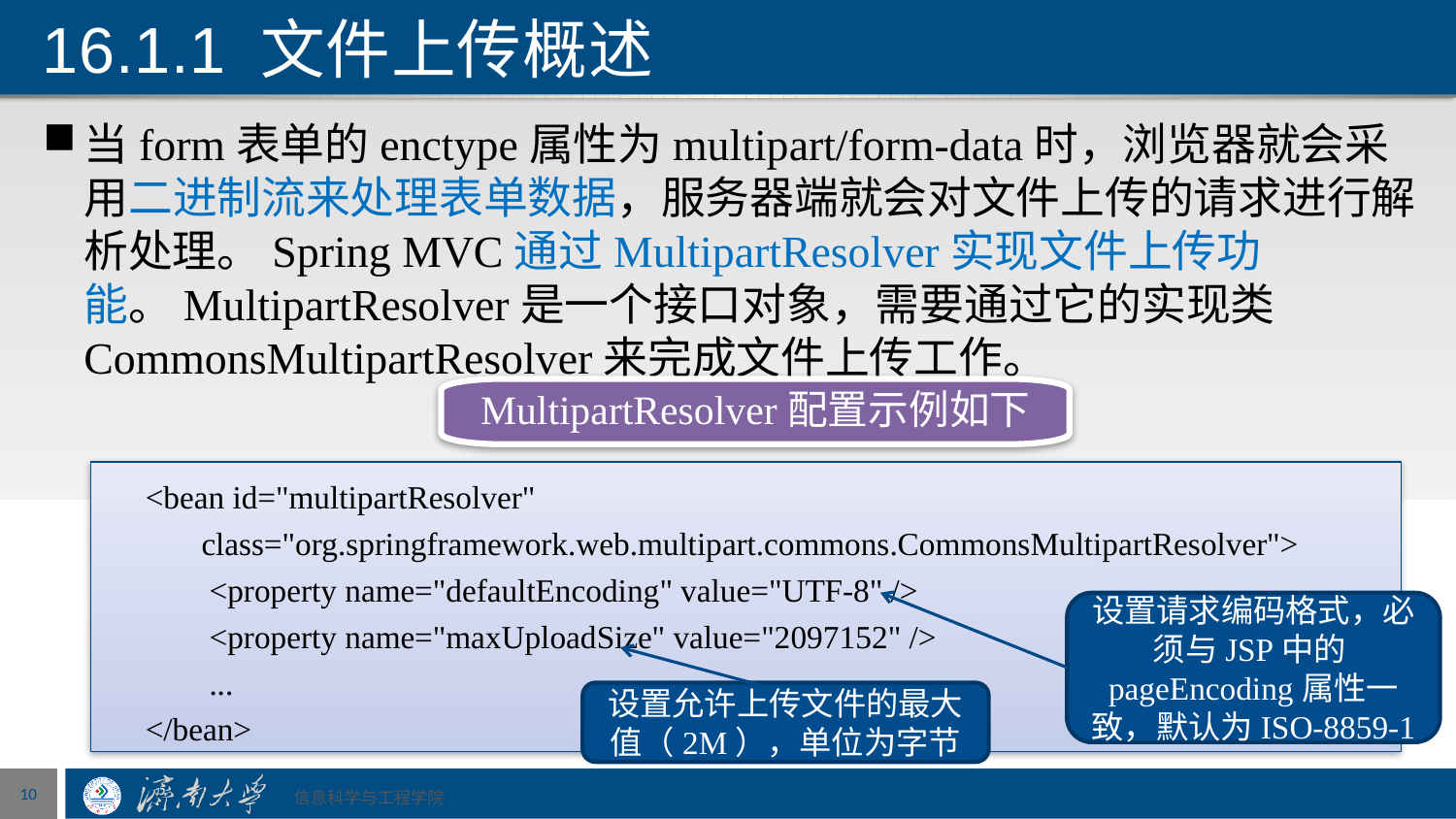

# 16.1.1 文件上传概述
当form表单的enctype属性为multipart/form-data时，浏览器就会采用二进制流来处理表单数据，服务器端就会对文件上传的请求进行解析处理。Spring MVC通过MultipartResolver实现文件上传功能。MultipartResolver是一个接口对象，需要通过它的实现类CommonsMultipartResolver来完成文件上传工作。
MultipartResolver配置示例如下
     <bean id="multipartResolver"
            class="org.springframework.web.multipart.commons.CommonsMultipartResolver">
             <property name="defaultEncoding" value="UTF-8" />
             <property name="maxUploadSize" value="2097152" />
             ...
     </bean>
设置请求编码格式，必须与JSP中的pageEncoding属性一致，默认为ISO-8859-1
设置允许上传文件的最大值（2M），单位为字节